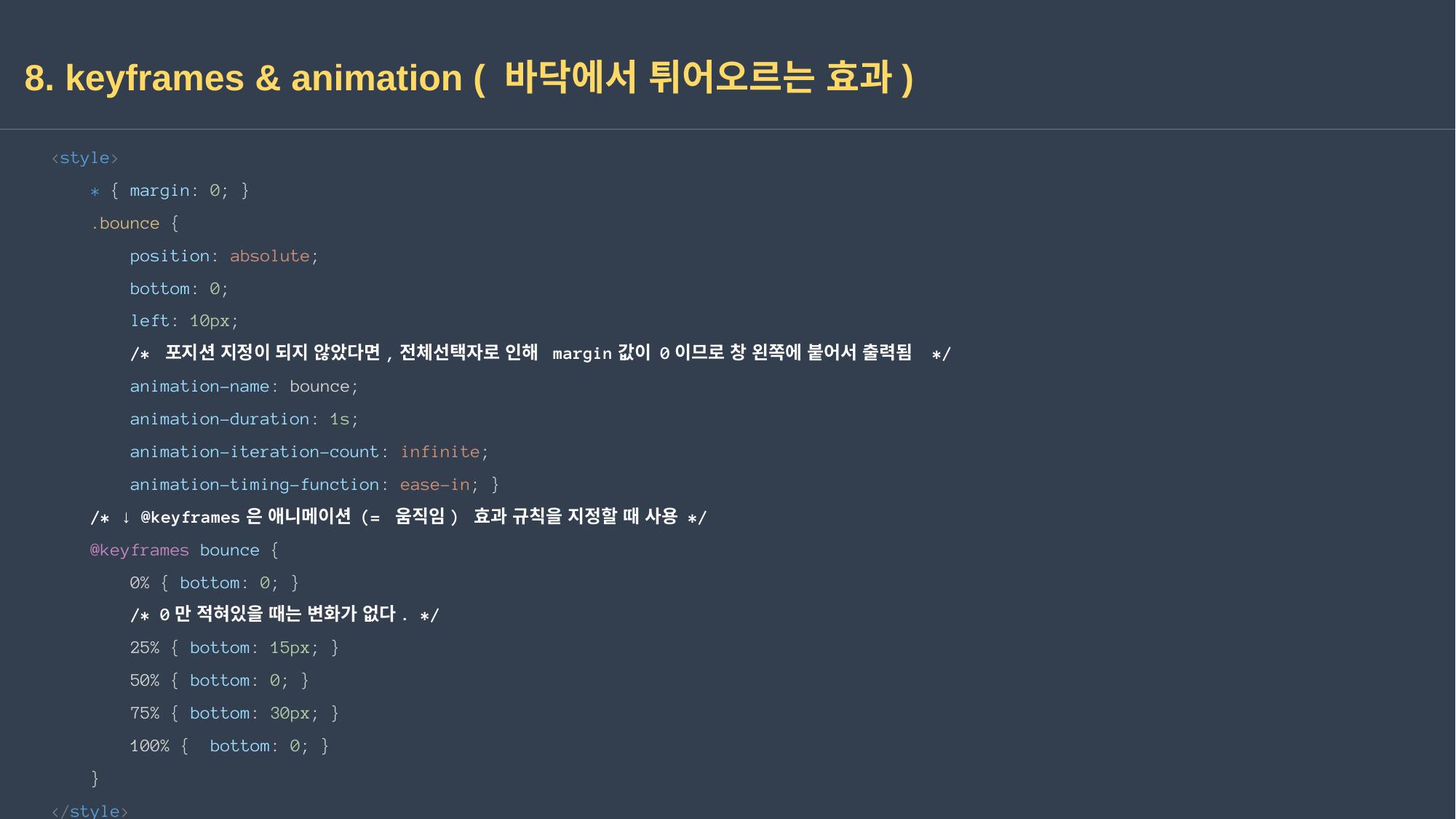

8. keyframes & animation ( 바닥에서 튀어오르는 효과)
    <style>
        * { margin: 0; }
        .bounce {
            position: absolute;
            bottom: 0;
            left: 10px;
            /* 포지션 지정이 되지 않았다면,전체선택자로 인해  margin값이 0이므로 창 왼쪽에 붙어서 출력됨   */
            animation-name: bounce;
            animation-duration: 1s;
            animation-iteration-count: infinite;
            animation-timing-function: ease-in; }
        /* ↓ @keyframes은 애니메이션 (= 움직임) 효과 규칙을 지정할 때 사용 */
        @keyframes bounce {
            0% { bottom: 0; }
            /* 0만 적혀있을 때는 변화가 없다. */
            25% { bottom: 15px; }
            50% { bottom: 0; }
            75% { bottom: 30px; }
            100% {  bottom: 0; }
        }
    </style>

2023-02-17
권민지